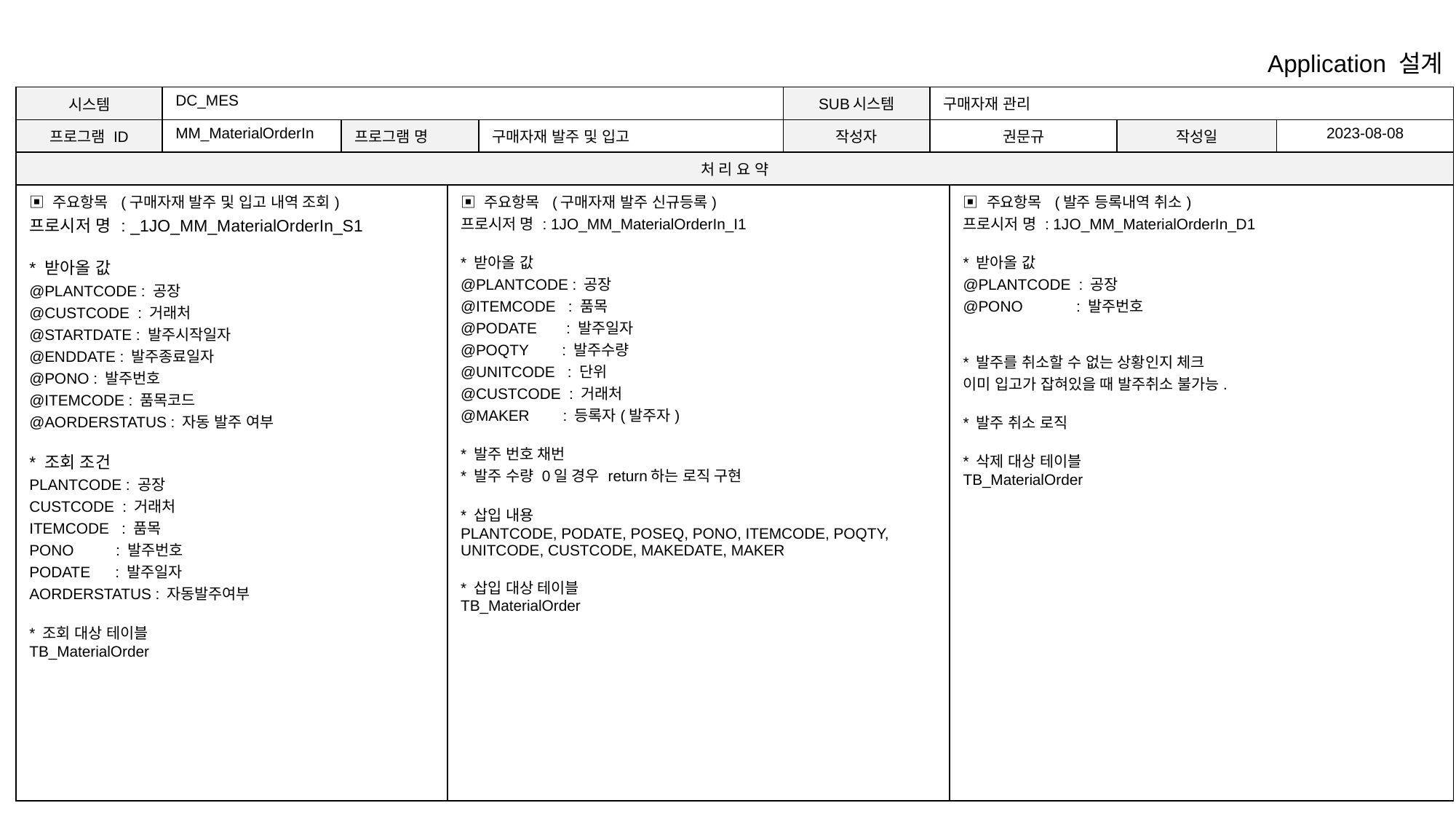

Application 설계
| 시스템 | DC\_MES |  |  |  | SUB시스템 | 구매자재 관리 |  |  |  |
| --- | --- | --- | --- | --- | --- | --- | --- | --- | --- |
| 프로그램 ID | MM\_MaterialOrderIn | 프로그램 명 |  | 구매자재 발주 및 입고 | 작성자 | 권문규 |  | 작성일 | 2023-08-08 |
| 처 리 요 약 |  |  |  |  |  |  |  |  |  |
| ▣ 주요항목 (구매자재 발주 및 입고 내역 조회) 프로시저 명 : \_1JO\_MM\_MaterialOrderIn\_S1 \* 받아올 값 @PLANTCODE : 공장 @CUSTCODE : 거래처 @STARTDATE : 발주시작일자 @ENDDATE : 발주종료일자 @PONO : 발주번호 @ITEMCODE : 품목코드 @AORDERSTATUS : 자동 발주 여부 \* 조회 조건 PLANTCODE : 공장 CUSTCODE : 거래처 ITEMCODE : 품목 PONO : 발주번호 PODATE : 발주일자 AORDERSTATUS : 자동발주여부 \* 조회 대상 테이블 TB\_MaterialOrder |  |  | ▣ 주요항목 (구매자재 발주 신규등록) 프로시저 명 : 1JO\_MM\_MaterialOrderIn\_I1 \* 받아올 값 @PLANTCODE : 공장 @ITEMCODE : 품목 @PODATE : 발주일자 @POQTY : 발주수량 @UNITCODE : 단위 @CUSTCODE : 거래처 @MAKER : 등록자(발주자) \* 발주 번호 채번 \* 발주 수량 0일 경우 return하는 로직 구현 \* 삽입 내용 PLANTCODE, PODATE, POSEQ, PONO, ITEMCODE, POQTY, UNITCODE, CUSTCODE, MAKEDATE, MAKER \* 삽입 대상 테이블 TB\_MaterialOrder |  |  |  | ▣ 주요항목 (발주 등록내역 취소) 프로시저 명 : 1JO\_MM\_MaterialOrderIn\_D1 \* 받아올 값 @PLANTCODE : 공장 @PONO : 발주번호 \* 발주를 취소할 수 없는 상황인지 체크 이미 입고가 잡혀있을 때 발주취소 불가능. \* 발주 취소 로직 \* 삭제 대상 테이블 TB\_MaterialOrder |  |  |